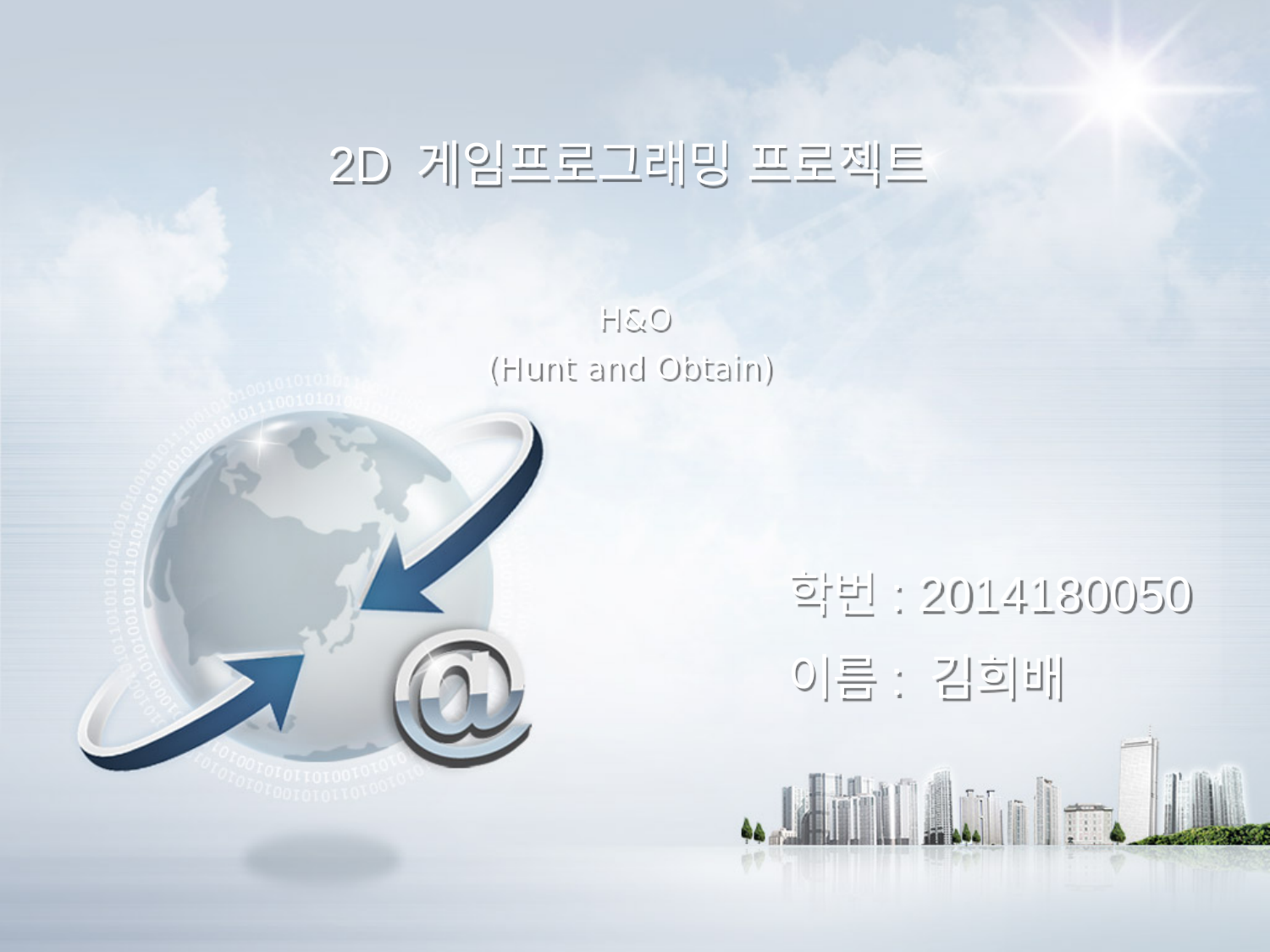

2D 게임프로그래밍 프로젝트

H&O
(Hunt and Obtain)
학번: 2014180050
이름: 김희배